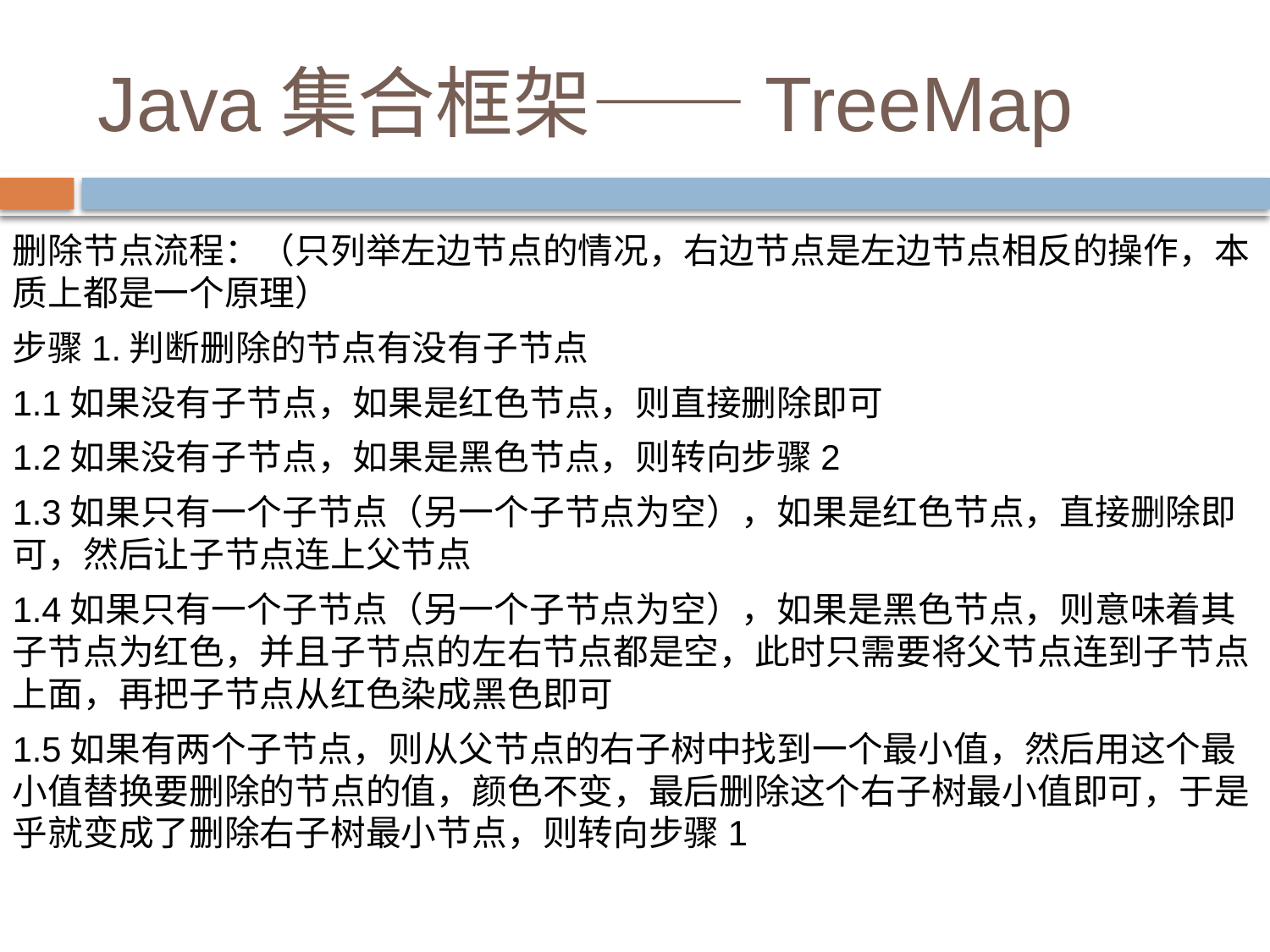

# Java集合框架——TreeMap
删除节点流程：（只列举左边节点的情况，右边节点是左边节点相反的操作，本质上都是一个原理）
步骤1.判断删除的节点有没有子节点
1.1如果没有子节点，如果是红色节点，则直接删除即可
1.2如果没有子节点，如果是黑色节点，则转向步骤2
1.3如果只有一个子节点（另一个子节点为空），如果是红色节点，直接删除即可，然后让子节点连上父节点
1.4如果只有一个子节点（另一个子节点为空），如果是黑色节点，则意味着其子节点为红色，并且子节点的左右节点都是空，此时只需要将父节点连到子节点上面，再把子节点从红色染成黑色即可
1.5如果有两个子节点，则从父节点的右子树中找到一个最小值，然后用这个最小值替换要删除的节点的值，颜色不变，最后删除这个右子树最小值即可，于是乎就变成了删除右子树最小节点，则转向步骤1